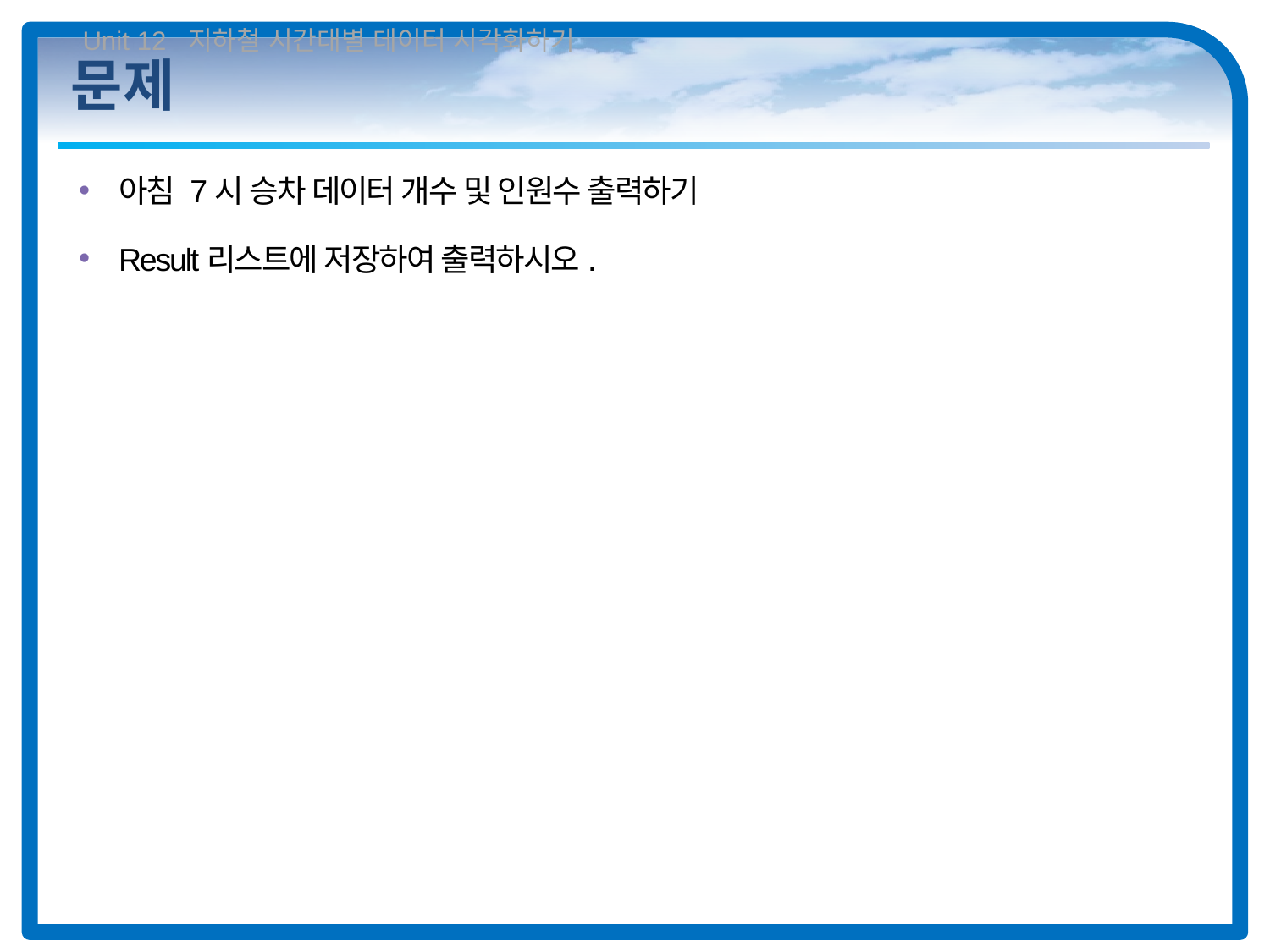

Unit 12  지하철 시간대별 데이터 시각화하기
# 문제
아침 7시 승차 데이터 개수 및 인원수 출력하기
Result리스트에 저장하여 출력하시오.